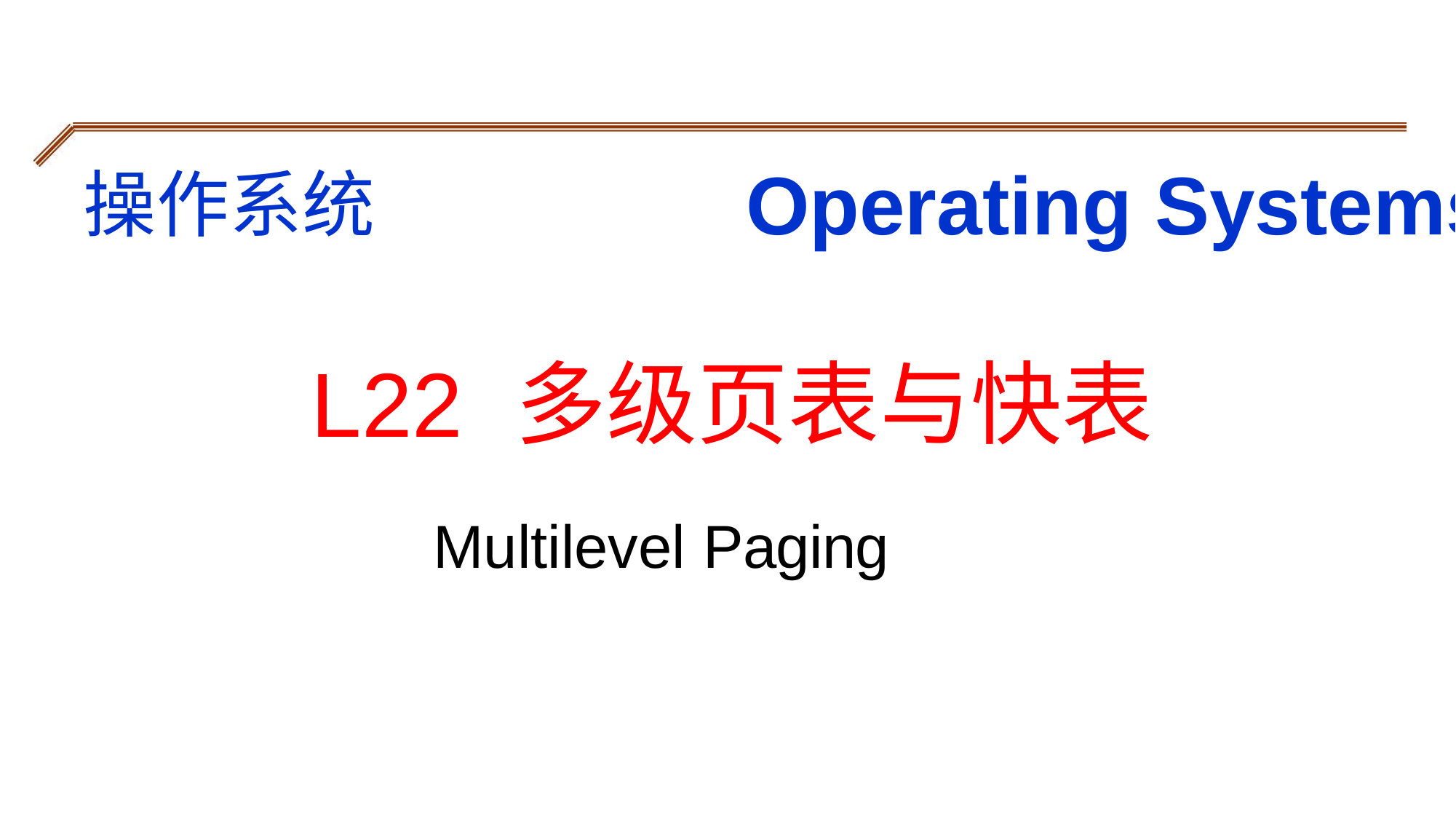

Operating Systems
操作系统
L22 多级页表与快表
Multilevel Paging